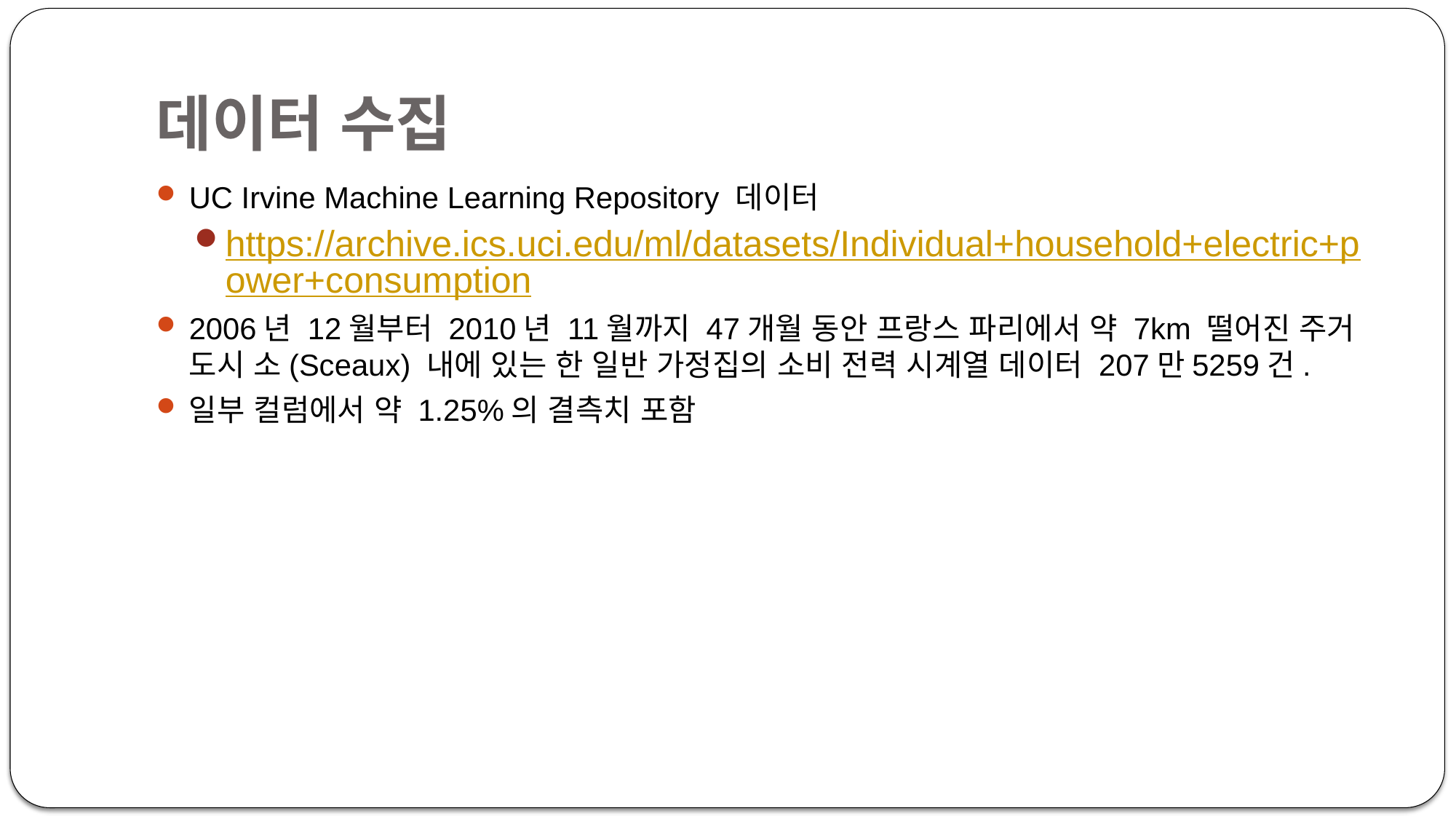

# 데이터 수집
UC Irvine Machine Learning Repository 데이터
https://archive.ics.uci.edu/ml/datasets/Individual+household+electric+power+consumption
2006년 12월부터 2010년 11월까지 47개월 동안 프랑스 파리에서 약 7km 떨어진 주거 도시 소(Sceaux) 내에 있는 한 일반 가정집의 소비 전력 시계열 데이터 207만5259건.
일부 컬럼에서 약 1.25%의 결측치 포함